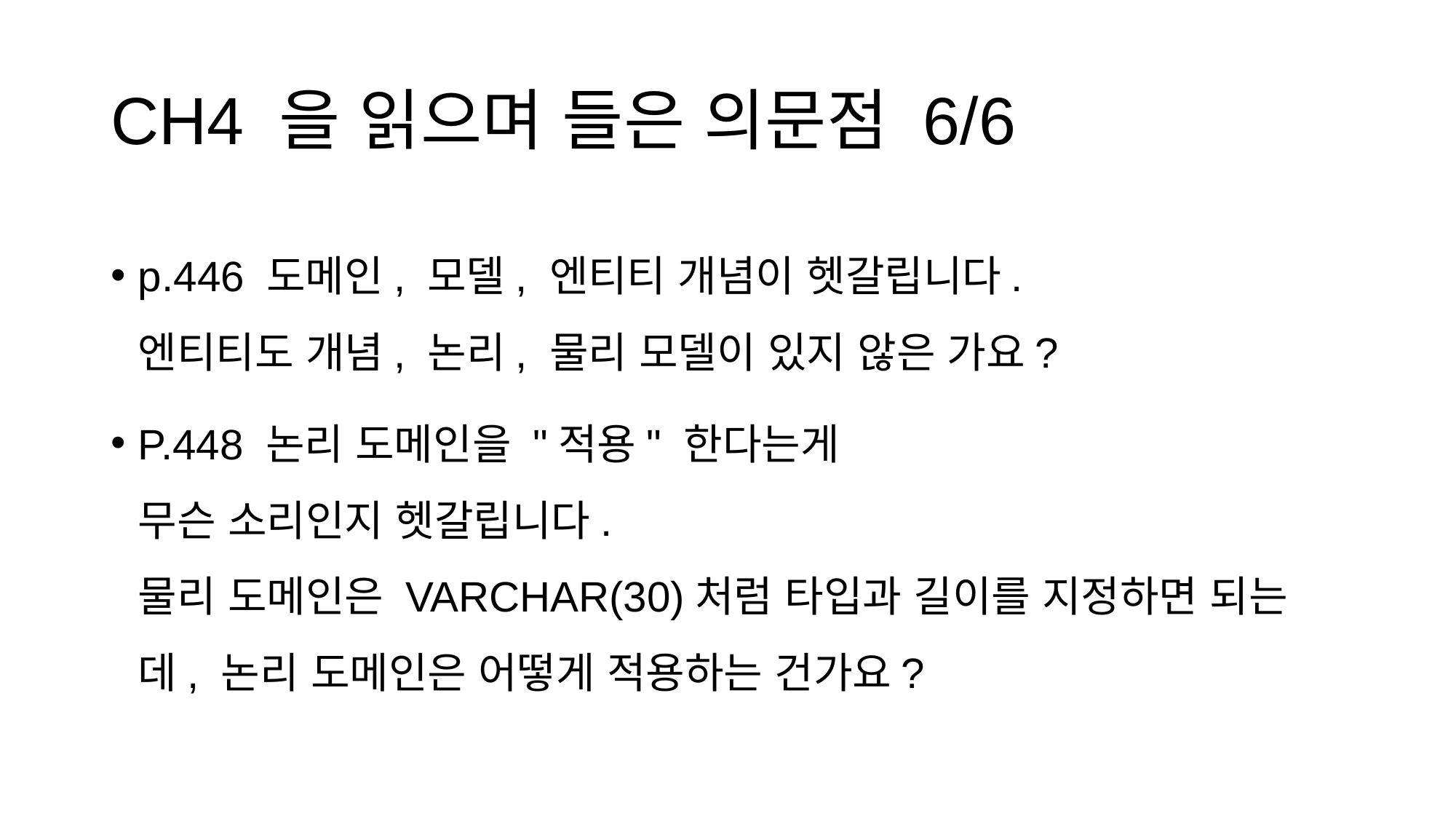

# CH4 을 읽으며 들은 의문점 6/6
p.446 도메인, 모델, 엔티티 개념이 헷갈립니다.
엔티티도 개념, 논리, 물리 모델이 있지 않은 가요?
P.448 논리 도메인을 "적용" 한다는게
무슨 소리인지 헷갈립니다.
물리 도메인은 VARCHAR(30)처럼 타입과 길이를 지정하면 되는데, 논리 도메인은 어떻게 적용하는 건가요?